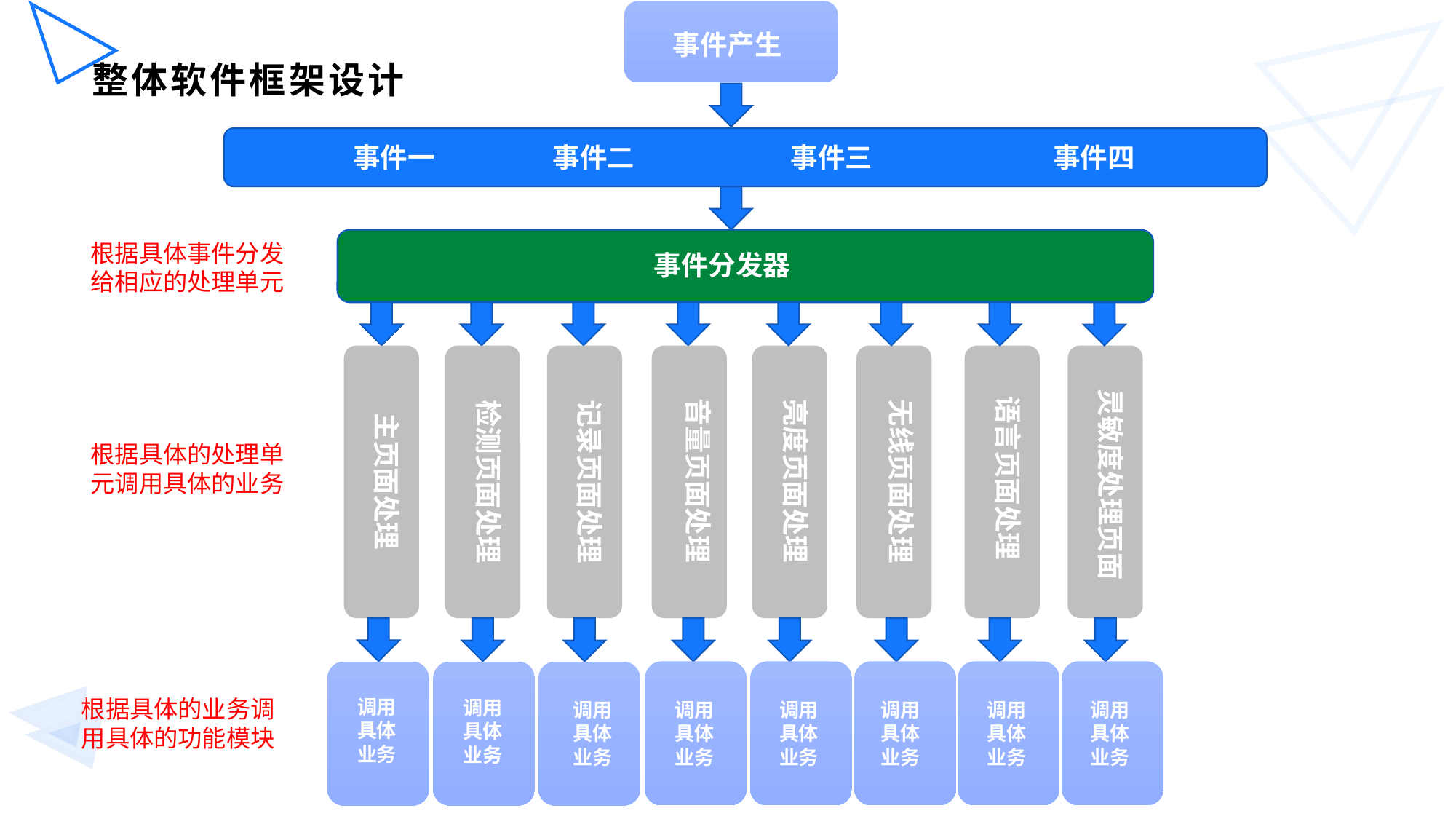

事件产生
# 整体软件框架设计

事件一
事件二
事件三
事件四

根据具体事件分发给相应的处理单元
事件分发器

灵敏度处理页面
语言页面处理
音量页面处理
亮度页面处理
无线页面处理
主页面处理
检测页面处理
记录页面处理
根据具体的处理单元调用具体的业务

根据具体的业务调用具体的功能模块
调用
具体业务
调用
具体业务
调用
具体业务
调用
具体业务
调用
具体业务
调用
具体业务
调用
具体业务
调用
具体业务